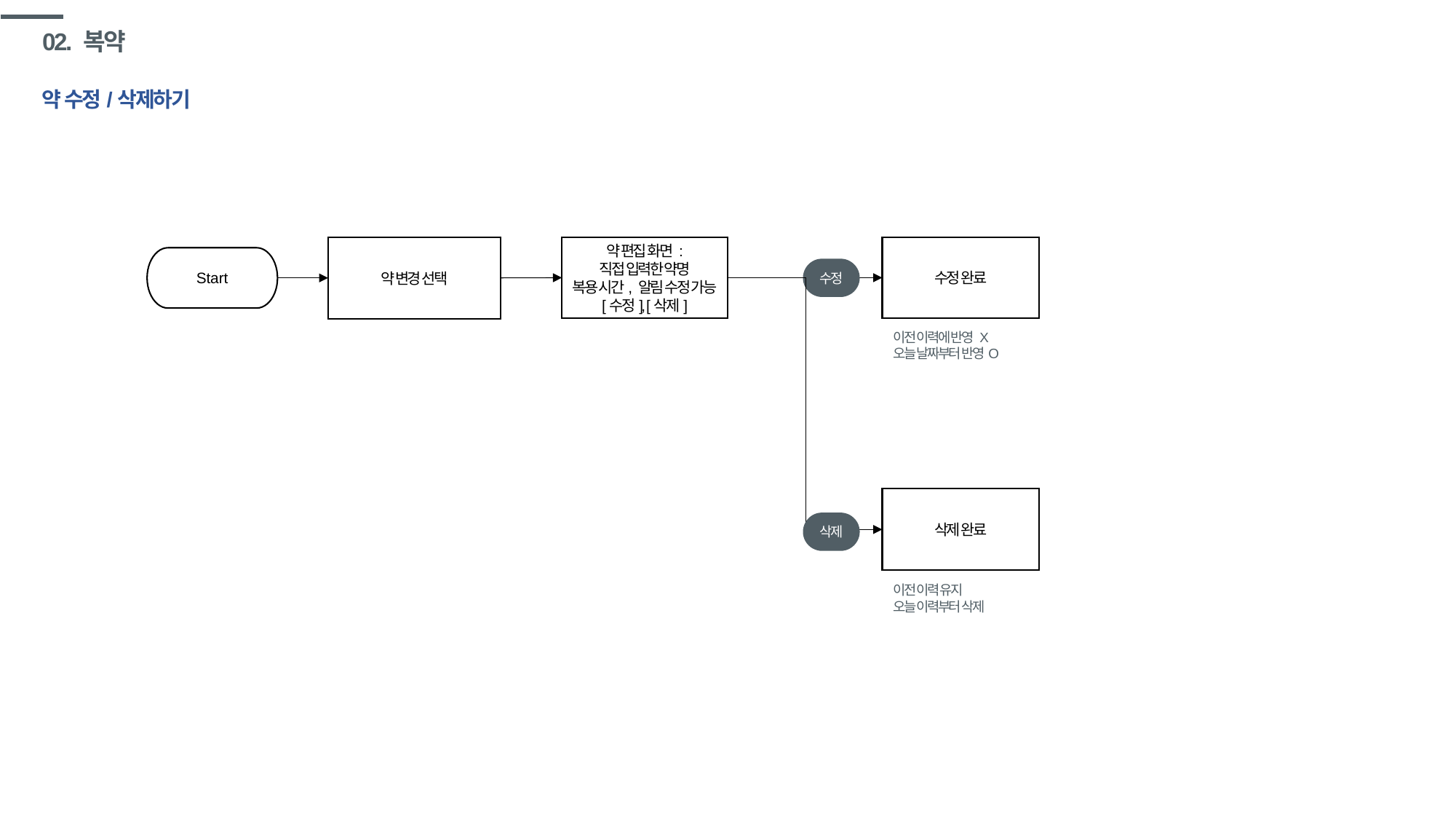

# 02. 복약
약 수정/삭제하기
약 편집 화면 :
직접 입력한 약명
복용 시간, 알림 수정 가능
[수정], [삭제]
수정 완료
약 변경 선택
Start
수정
이전 이력에 반영 X
오늘 날짜부터 반영O
삭제 완료
삭제
이전 이력 유지
오늘 이력부터 삭제